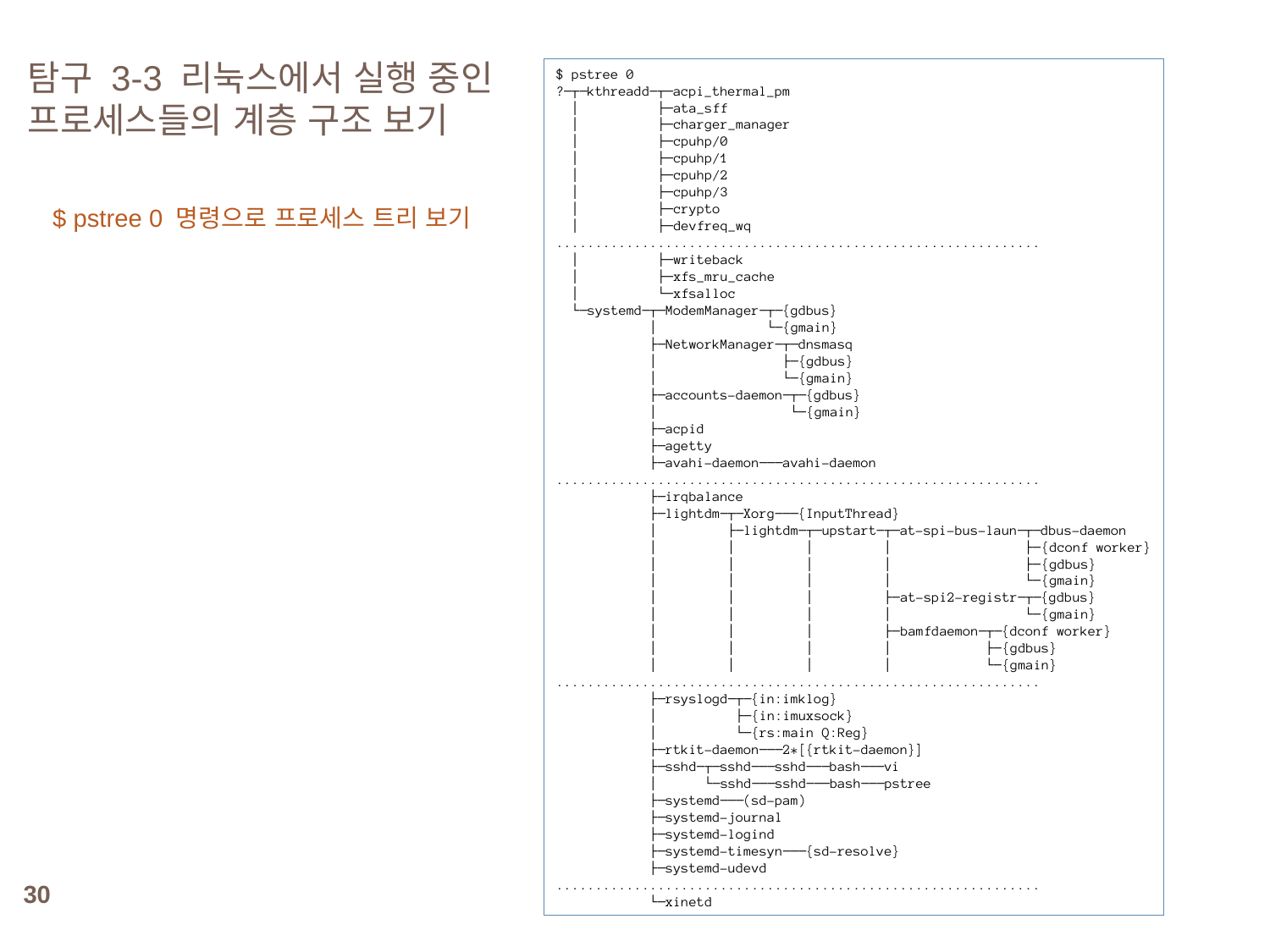

탐구 3-3 리눅스에서 실행 중인 프로세스들의 계층 구조 보기
$ pstree 0
?─┬─kthreadd─┬─acpi_thermal_pm
  │          ├─ata_sff
  │          ├─charger_manager
  │          ├─cpuhp/0
  │          ├─cpuhp/1
  │          ├─cpuhp/2
  │          ├─cpuhp/3
  │          ├─crypto
  │          ├─devfreq_wq
..............................................................
  │          ├─writeback
  │          ├─xfs_mru_cache
  │          └─xfsalloc
  └─systemd─┬─ModemManager─┬─{gdbus}
            │              └─{gmain}
            ├─NetworkManager─┬─dnsmasq
            │                ├─{gdbus}
            │                └─{gmain}
            ├─accounts-daemon─┬─{gdbus}
            │                 └─{gmain}
            ├─acpid
            ├─agetty
            ├─avahi-daemon───avahi-daemon
..............................................................
            ├─irqbalance
            ├─lightdm─┬─Xorg───{InputThread}
            │         ├─lightdm─┬─upstart─┬─at-spi-bus-laun─┬─dbus-daemon
            │         │         │         │                 ├─{dconf worker}
            │         │         │         │                 ├─{gdbus}
            │         │         │         │                 └─{gmain}
            │         │         │         ├─at-spi2-registr─┬─{gdbus}
            │         │         │         │                 └─{gmain}
            │         │         │         ├─bamfdaemon─┬─{dconf worker}
            │         │         │         │            ├─{gdbus}
            │         │         │         │            └─{gmain}
..............................................................
            ├─rsyslogd─┬─{in:imklog}
            │          ├─{in:imuxsock}
            │          └─{rs:main Q:Reg}
            ├─rtkit-daemon───2*[{rtkit-daemon}]
            ├─sshd─┬─sshd───sshd───bash───vi
            │      └─sshd───sshd───bash───pstree
            ├─systemd───(sd-pam)
            ├─systemd-journal
            ├─systemd-logind
            ├─systemd-timesyn───{sd-resolve}
            ├─systemd-udevd
..............................................................
            └─xinetd
$ pstree 0 명령으로 프로세스 트리 보기
30